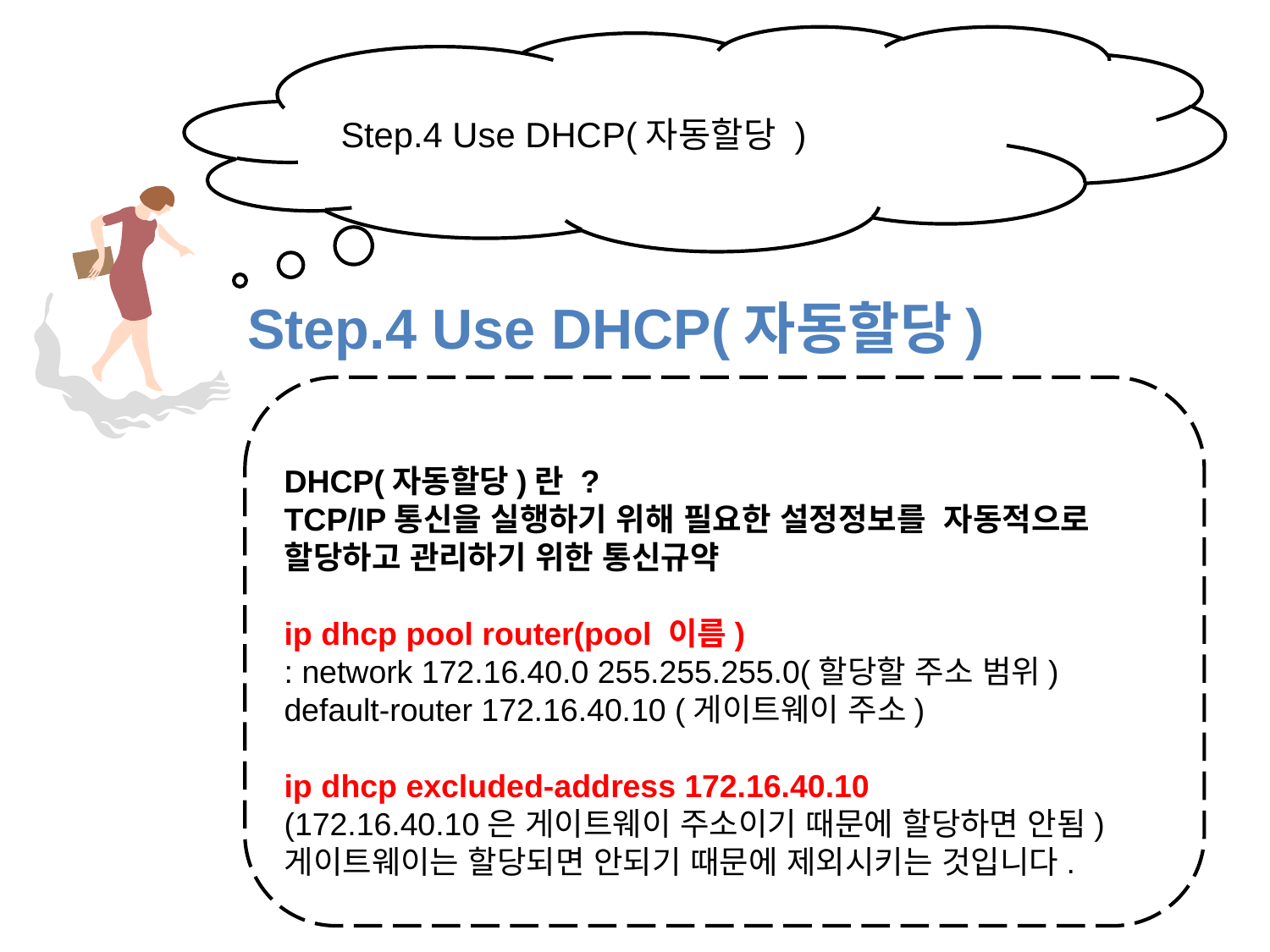

Step.4 Use DHCP(자동할당 )

Step.4 Use DHCP(자동할당)

DHCP(자동할당)란 ?
TCP/IP통신을 실행하기 위해 필요한 설정정보를  자동적으로 할당하고 관리하기 위한 통신규약

ip dhcp pool router(pool 이름)
: network 172.16.40.0 255.255.255.0(할당할 주소 범위)
default-router 172.16.40.10 (게이트웨이 주소)

ip dhcp excluded-address 172.16.40.10
(172.16.40.10은 게이트웨이 주소이기 때문에 할당하면 안됨)
게이트웨이는 할당되면 안되기 때문에 제외시키는 것입니다.